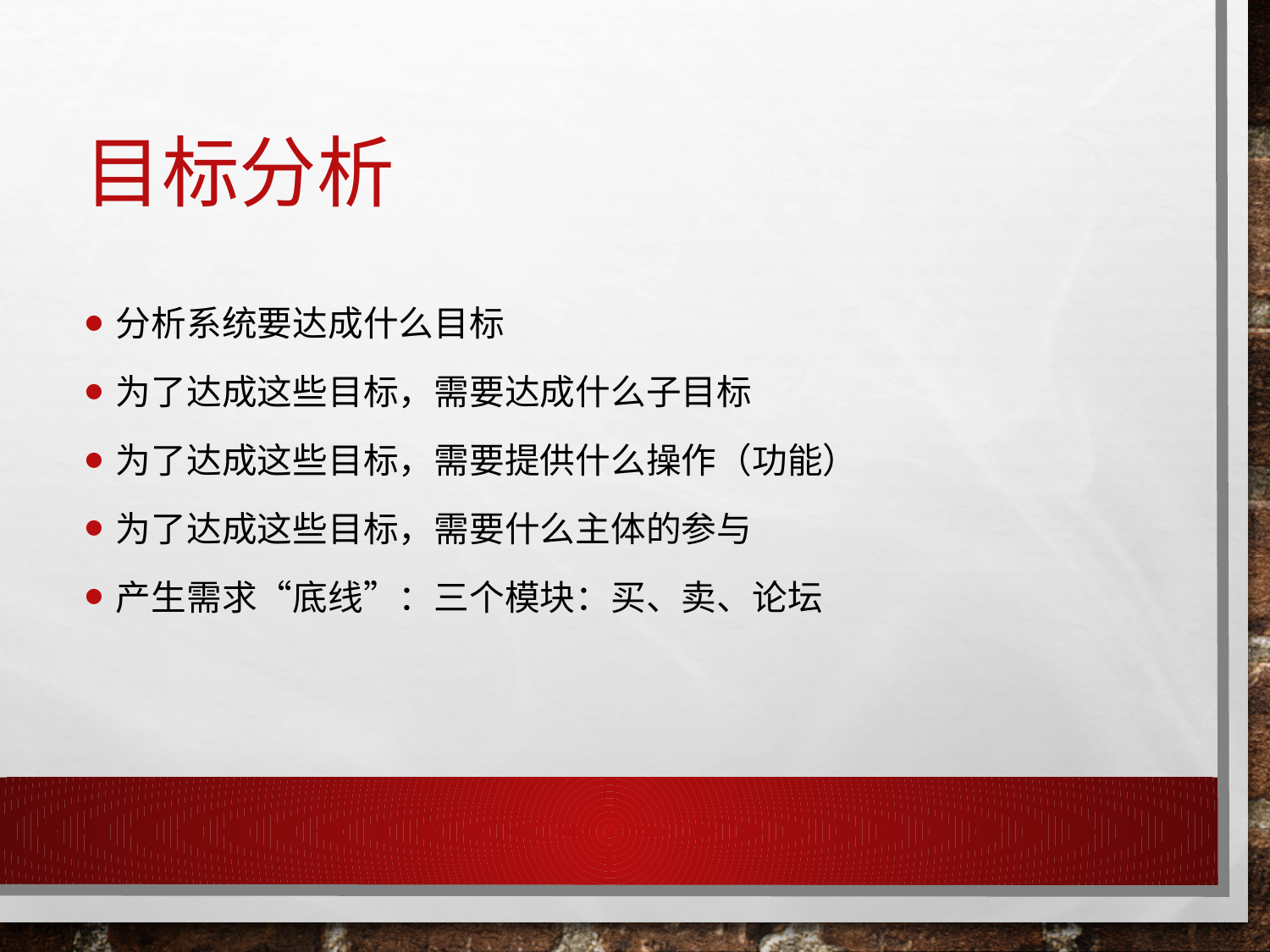

# 目标分析
分析系统要达成什么目标
为了达成这些目标，需要达成什么子目标
为了达成这些目标，需要提供什么操作（功能）
为了达成这些目标，需要什么主体的参与
产生需求“底线”：三个模块：买、卖、论坛